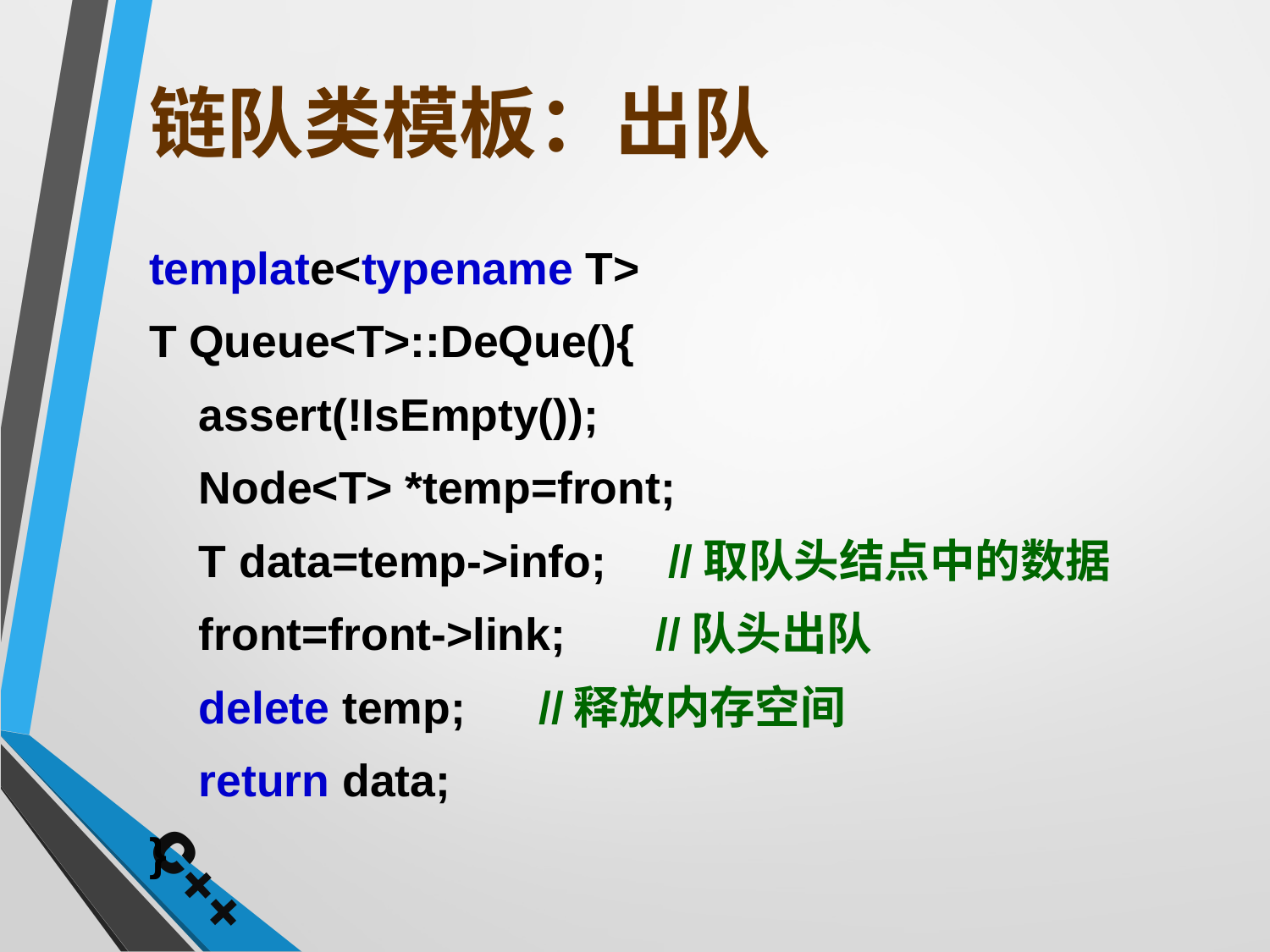

# 链队类模板：出队
template<typename T>
T Queue<T>::DeQue(){
    assert(!IsEmpty());
    Node<T> *temp=front;
    T data=temp->info;	 //取队头结点中的数据
    front=front->link;	//队头出队
    delete temp;	//释放内存空间
    return data;
}